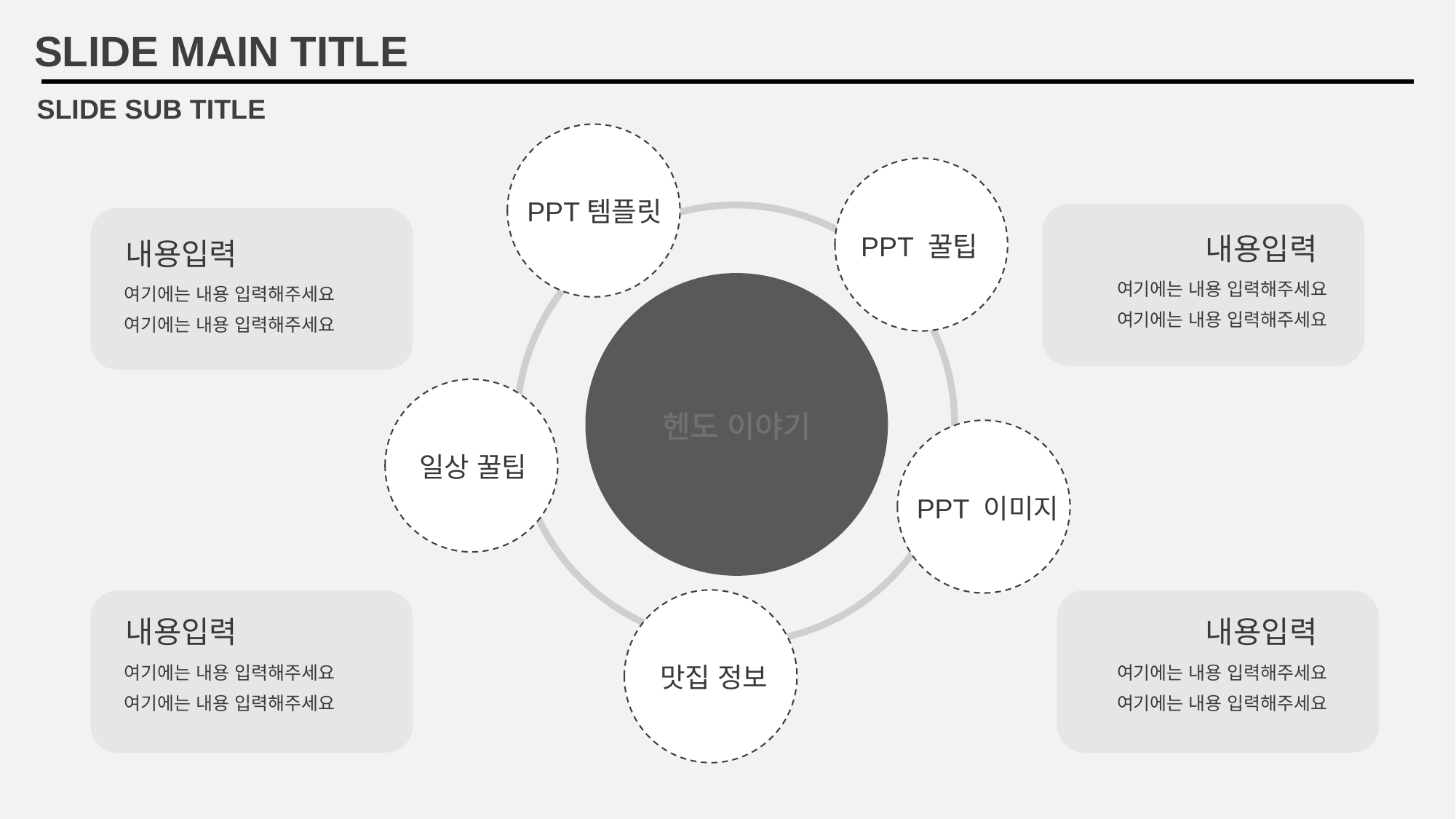

SLIDE MAIN TITLE
SLIDE SUB TITLE

PPT템플릿

PPT 꿀팁
내용입력
내용입력
여기에는 내용 입력해주세요

여기에는 내용 입력해주세요
여기에는 내용 입력해주세요
여기에는 내용 입력해주세요

헨도 이야기

일상 꿀팁
PPT 이미지

내용입력
내용입력
맛집 정보
여기에는 내용 입력해주세요
여기에는 내용 입력해주세요
여기에는 내용 입력해주세요
여기에는 내용 입력해주세요